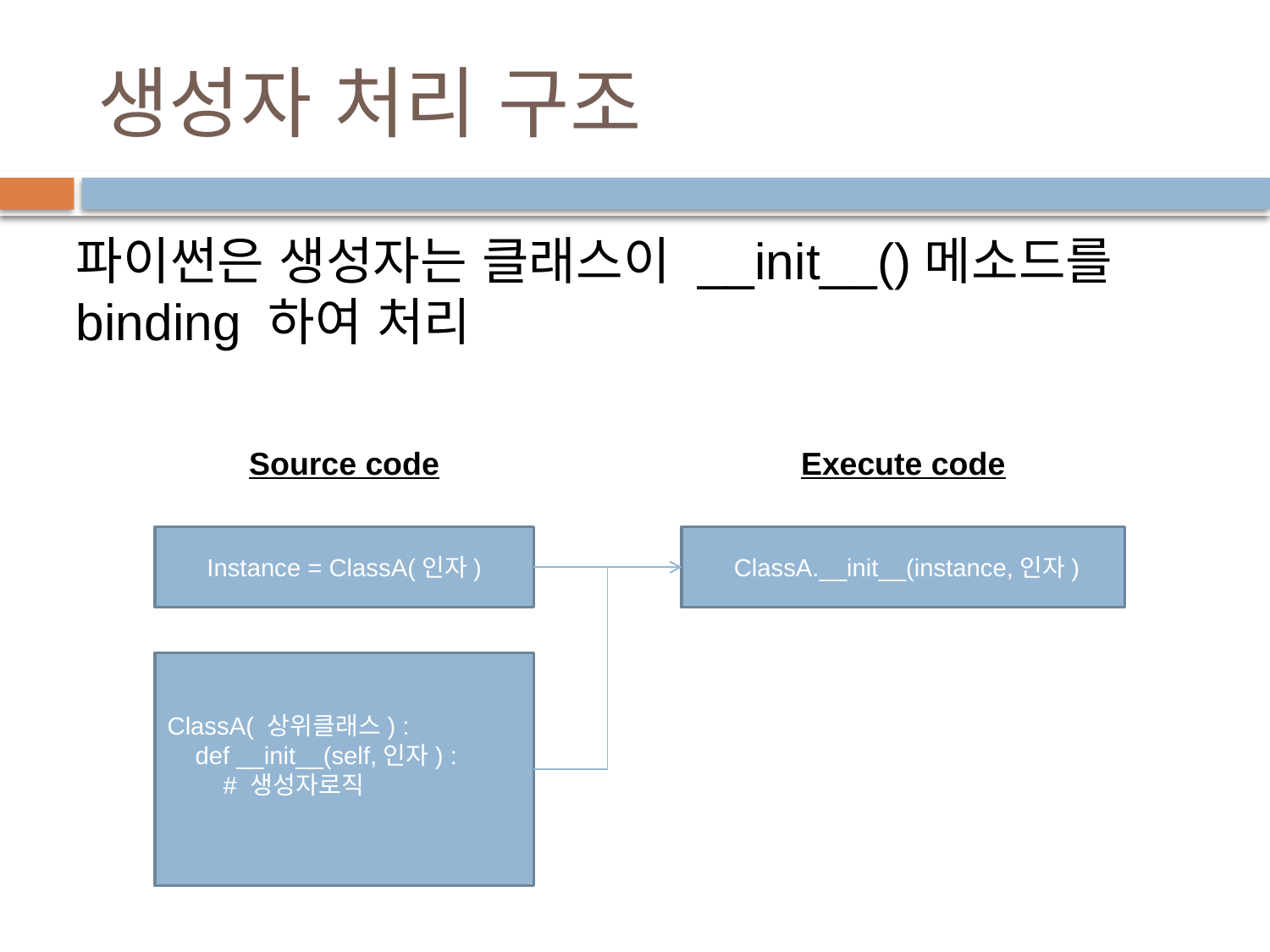

# 생성자 처리 구조
파이썬은 생성자는 클래스이 __init__()메소드를 binding 하여 처리
Source code
Execute code
Instance = ClassA(인자)
 ClassA.__init__(instance,인자)
ClassA( 상위클래스) :
    def __init__(self,인자) :
        # 생성자로직